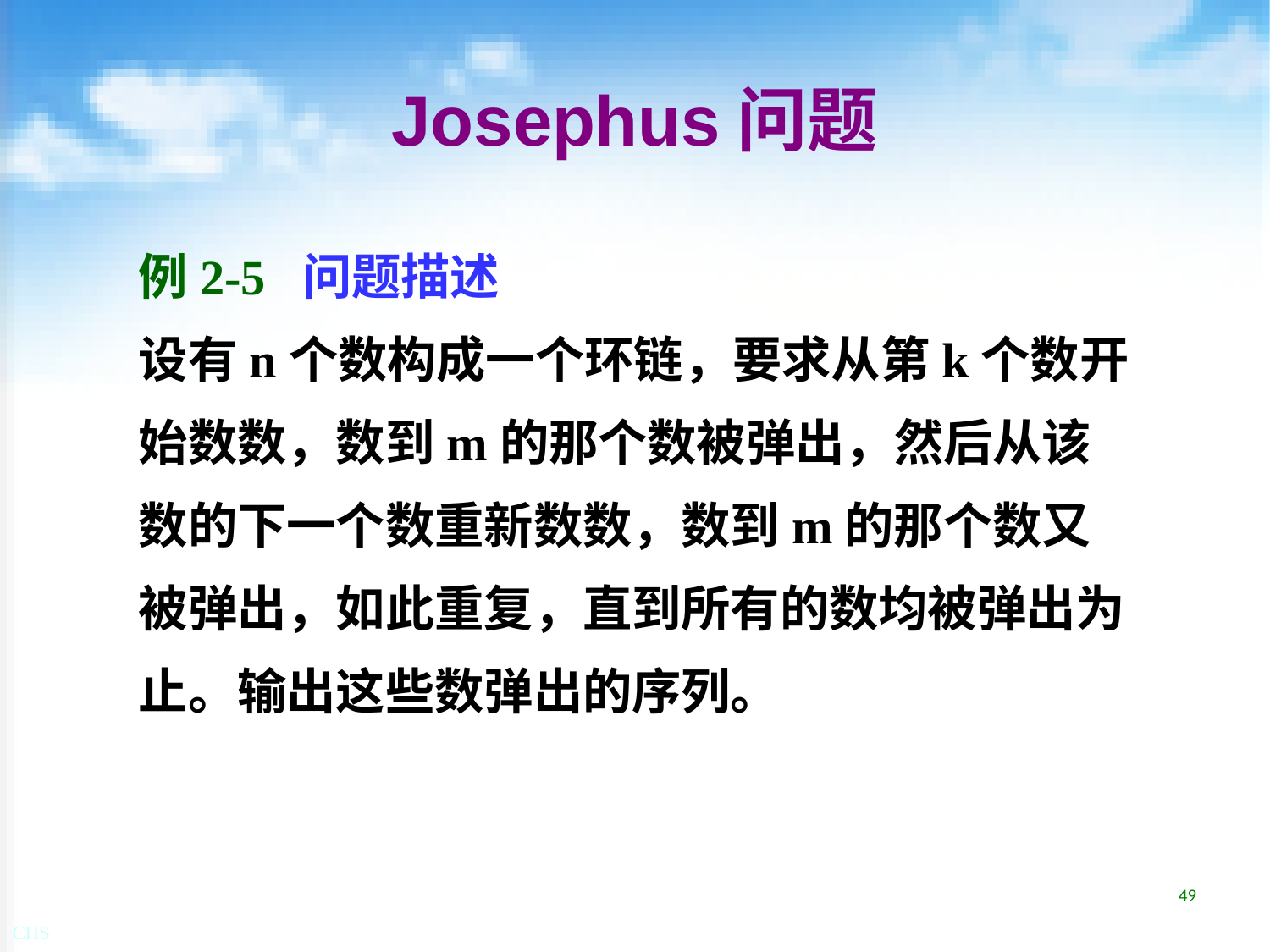

# Josephus问题
例2-5  问题描述
设有n个数构成一个环链，要求从第k个数开始数数，数到m的那个数被弹出，然后从该数的下一个数重新数数，数到m的那个数又被弹出，如此重复，直到所有的数均被弹出为止。输出这些数弹出的序列。
49